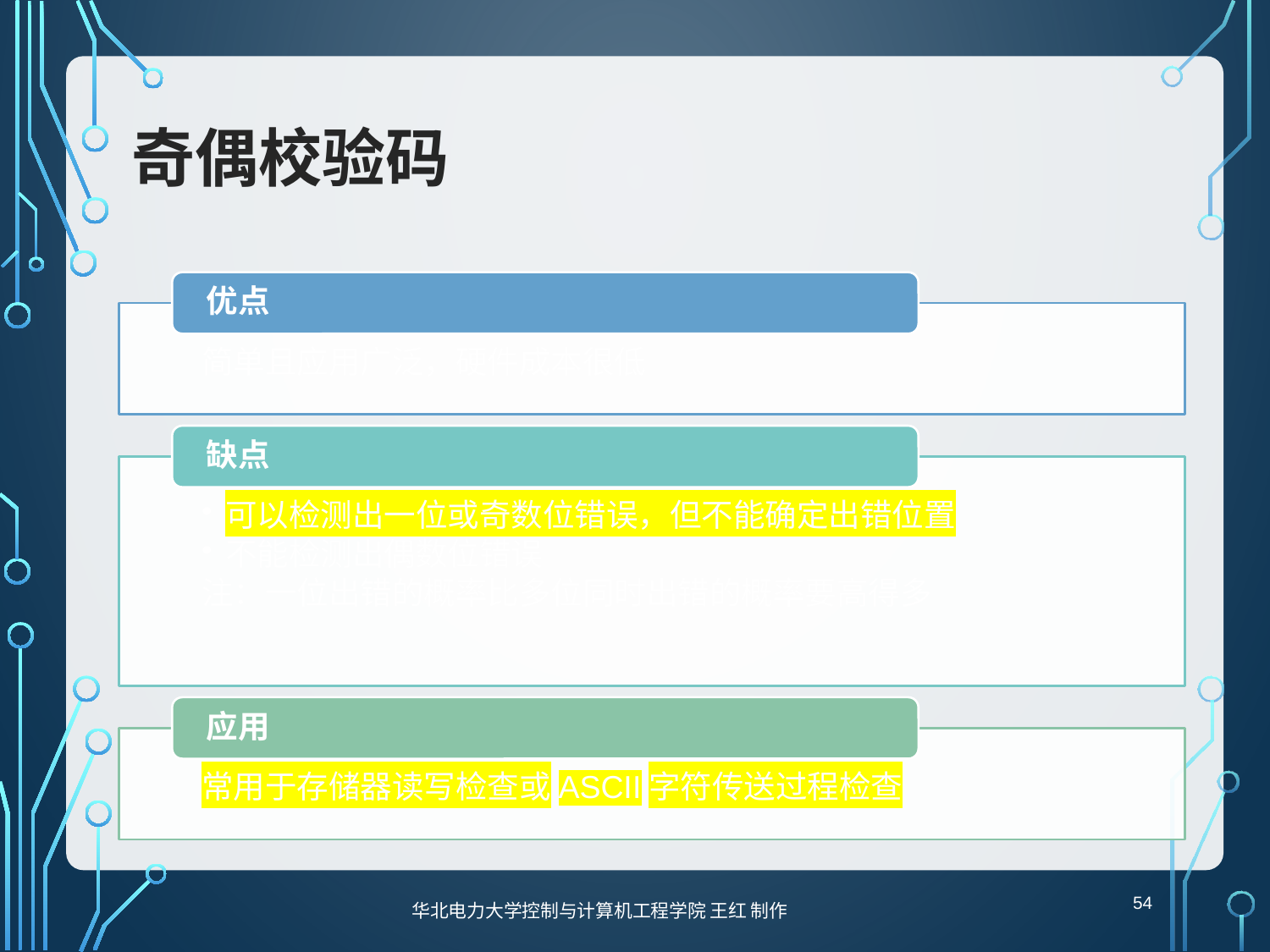

# 奇偶校验码
简单且应用广泛，硬件成本很低
优点
可以检测出一位或奇数位错误，但不能确定出错位置
不能检测出偶数位错误
注：一位出错的概率比多位同时出错的概率要高得多
缺点
常用于存储器读写检查或ASCII字符传送过程检查
应用
华北电力大学控制与计算机工程学院 王红 制作
54